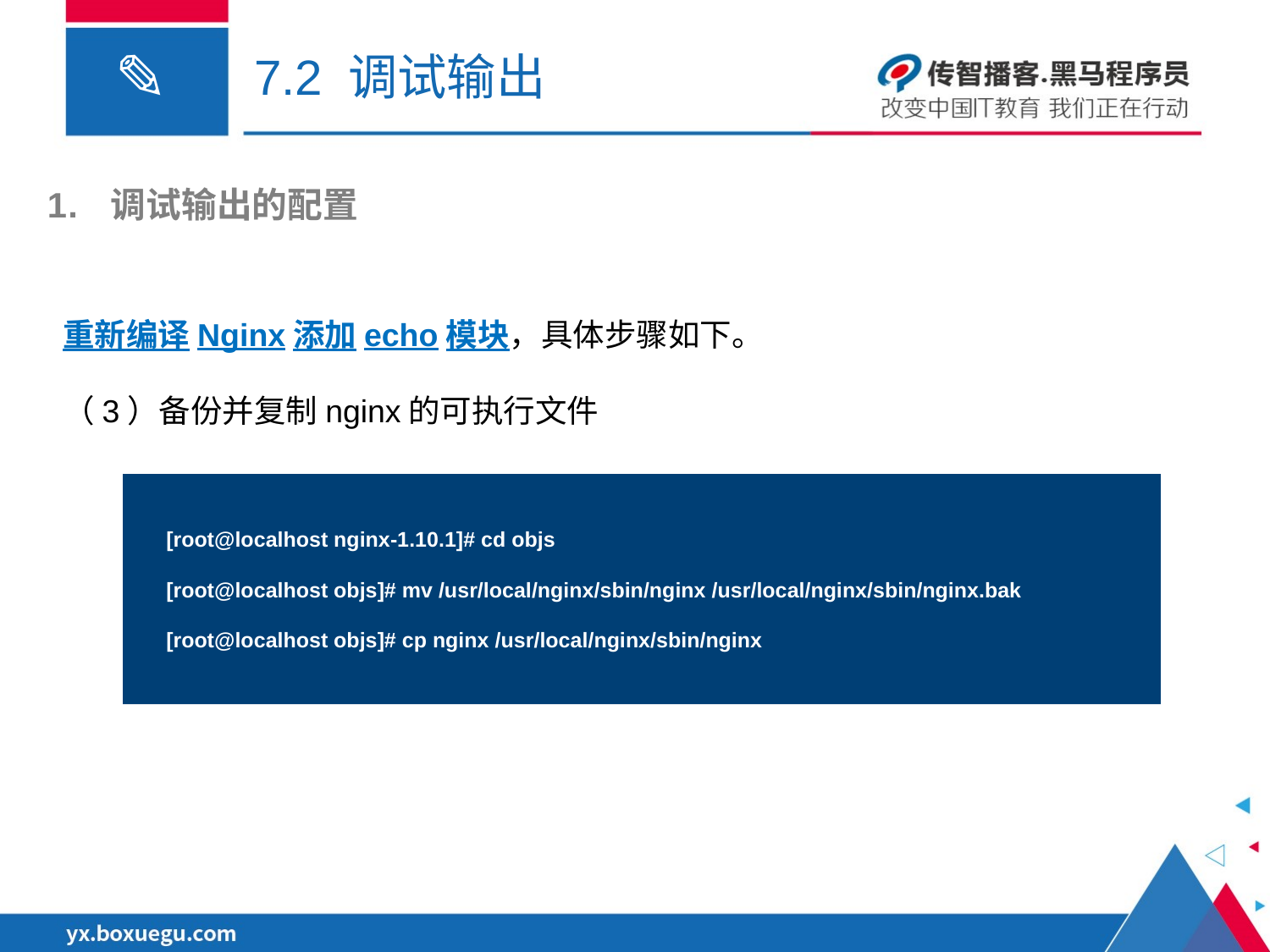

# 7.2 调试输出
调试输出的配置
重新编译Nginx添加echo模块，具体步骤如下。
（3）备份并复制nginx的可执行文件

[root@localhost nginx-1.10.1]# cd objs
[root@localhost objs]# mv /usr/local/nginx/sbin/nginx /usr/local/nginx/sbin/nginx.bak
[root@localhost objs]# cp nginx /usr/local/nginx/sbin/nginx